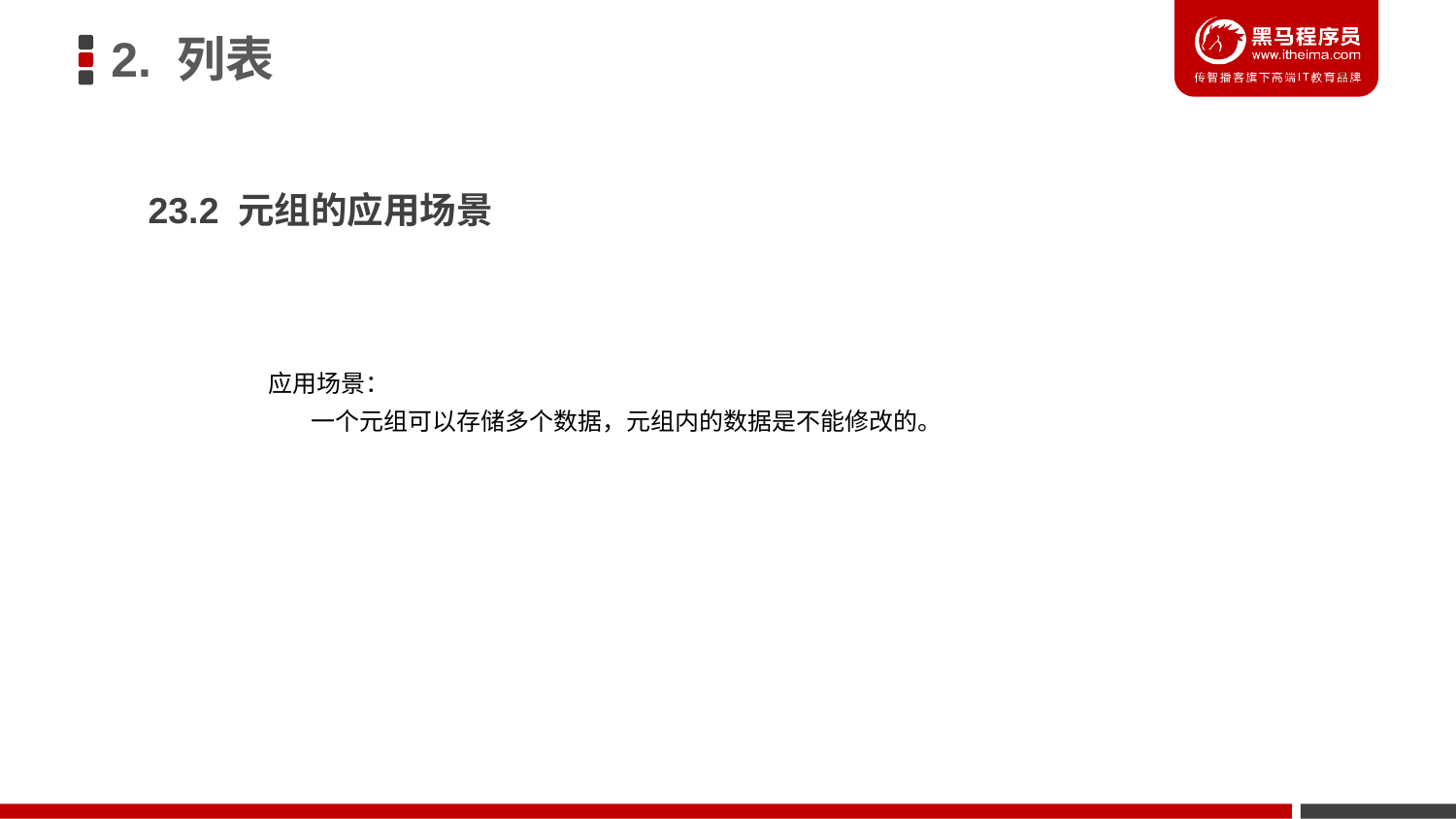

2. 列表
23.2 元组的应用场景
应用场景：
       一个元组可以存储多个数据，元组内的数据是不能修改的。